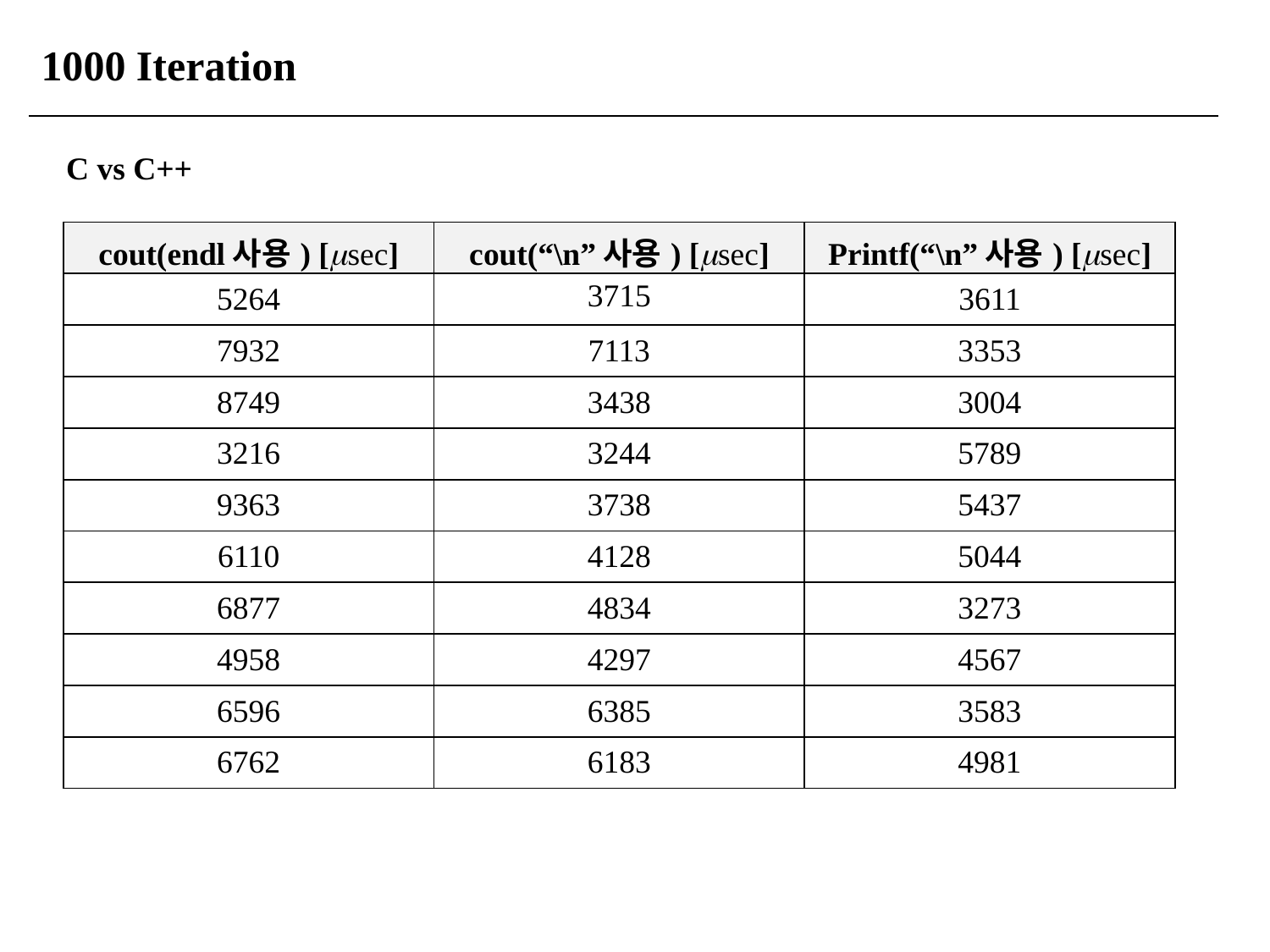

1000 Iteration
C vs C++
| cout(endl사용) [μsec] | cout(“\n”사용) [μsec] | Printf(“\n”사용) [μsec] |
| --- | --- | --- |
| 5264 | 3715 | 3611 |
| 7932 | 7113 | 3353 |
| 8749 | 3438 | 3004 |
| 3216 | 3244 | 5789 |
| 9363 | 3738 | 5437 |
| 6110 | 4128 | 5044 |
| 6877 | 4834 | 3273 |
| 4958 | 4297 | 4567 |
| 6596 | 6385 | 3583 |
| 6762 | 6183 | 4981 |